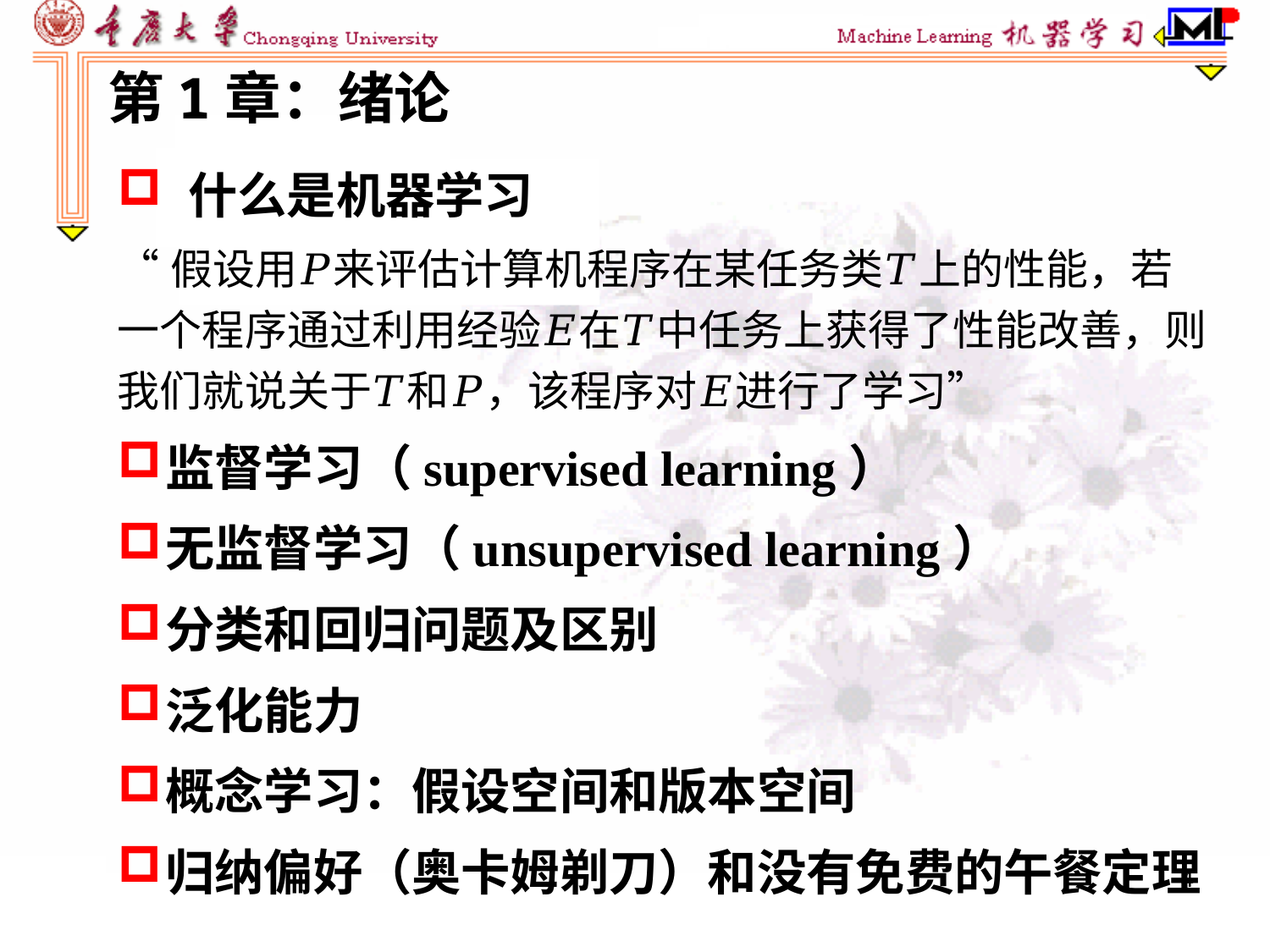

第1章：绪论
 什么是机器学习
“假设用𝑃来评估计算机程序在某任务类𝑇上的性能，若一个程序通过利用经验𝐸在𝑇中任务上获得了性能改善，则我们就说关于𝑇和𝑃，该程序对𝐸进行了学习”
监督学习（supervised learning）
无监督学习（unsupervised learning）
分类和回归问题及区别
泛化能力
概念学习：假设空间和版本空间
归纳偏好（奥卡姆剃刀）和没有免费的午餐定理

4